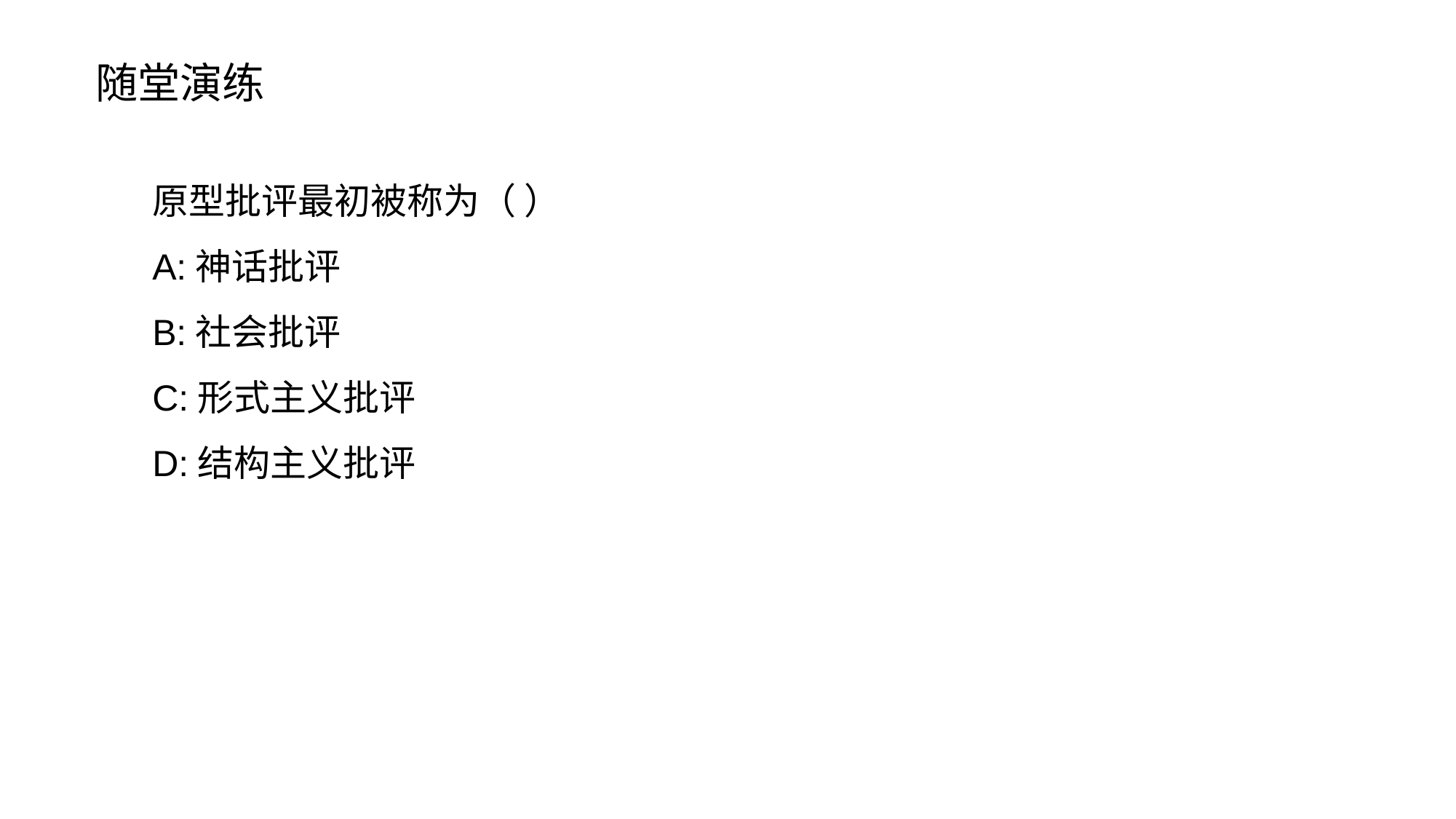

随堂演练

原型批评最初被称为（ ）
A:神话批评
B:社会批评
C:形式主义批评
D:结构主义批评